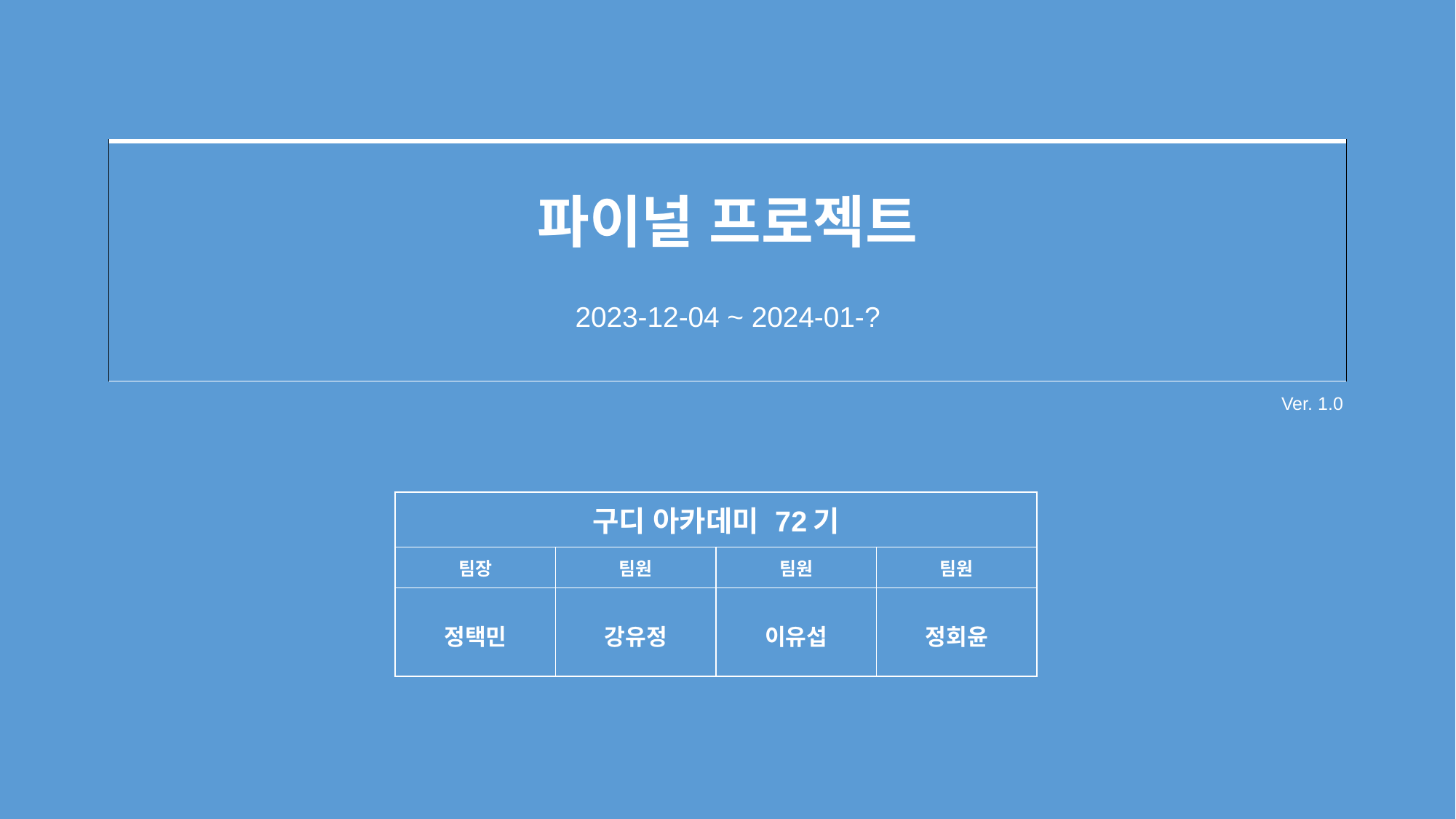

|  |
| --- |
파이널 프로젝트
2023-12-04 ~ 2024-01-?
Ver. 1.0
| 구디 아카데미 72기 |  |  |  |
| --- | --- | --- | --- |
| 팀장 | 팀원 | 팀원 | 팀원 |
| 정택민 | 강유정 | 이유섭 | 정회윤 |